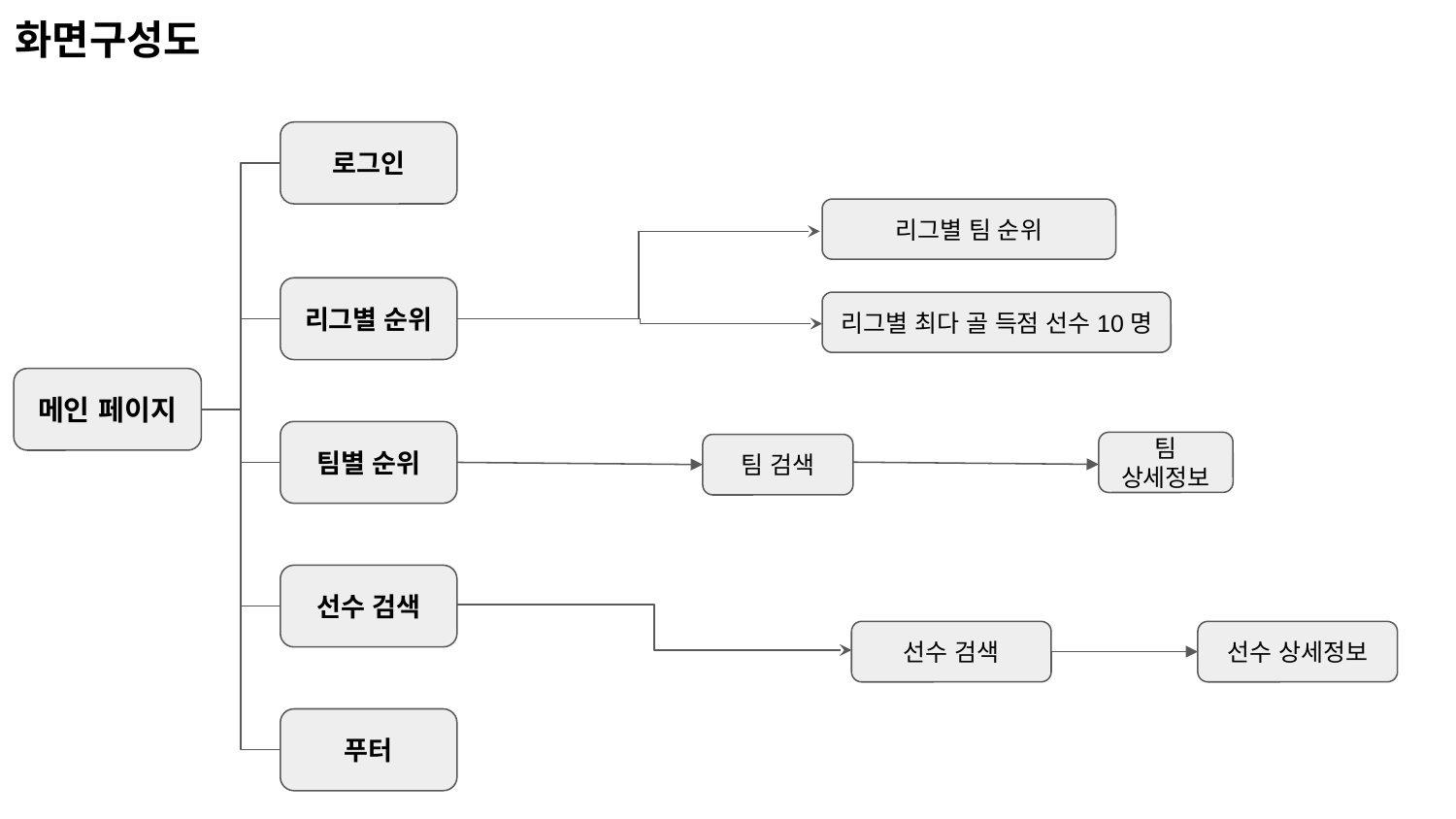

화면구성도
로그인
리그별 팀 순위
리그별 순위
리그별 최다 골 득점 선수10명
메인 페이지
팀별 순위
팀 상세정보
팀 검색
선수 검색
선수 검색
선수 상세정보
푸터